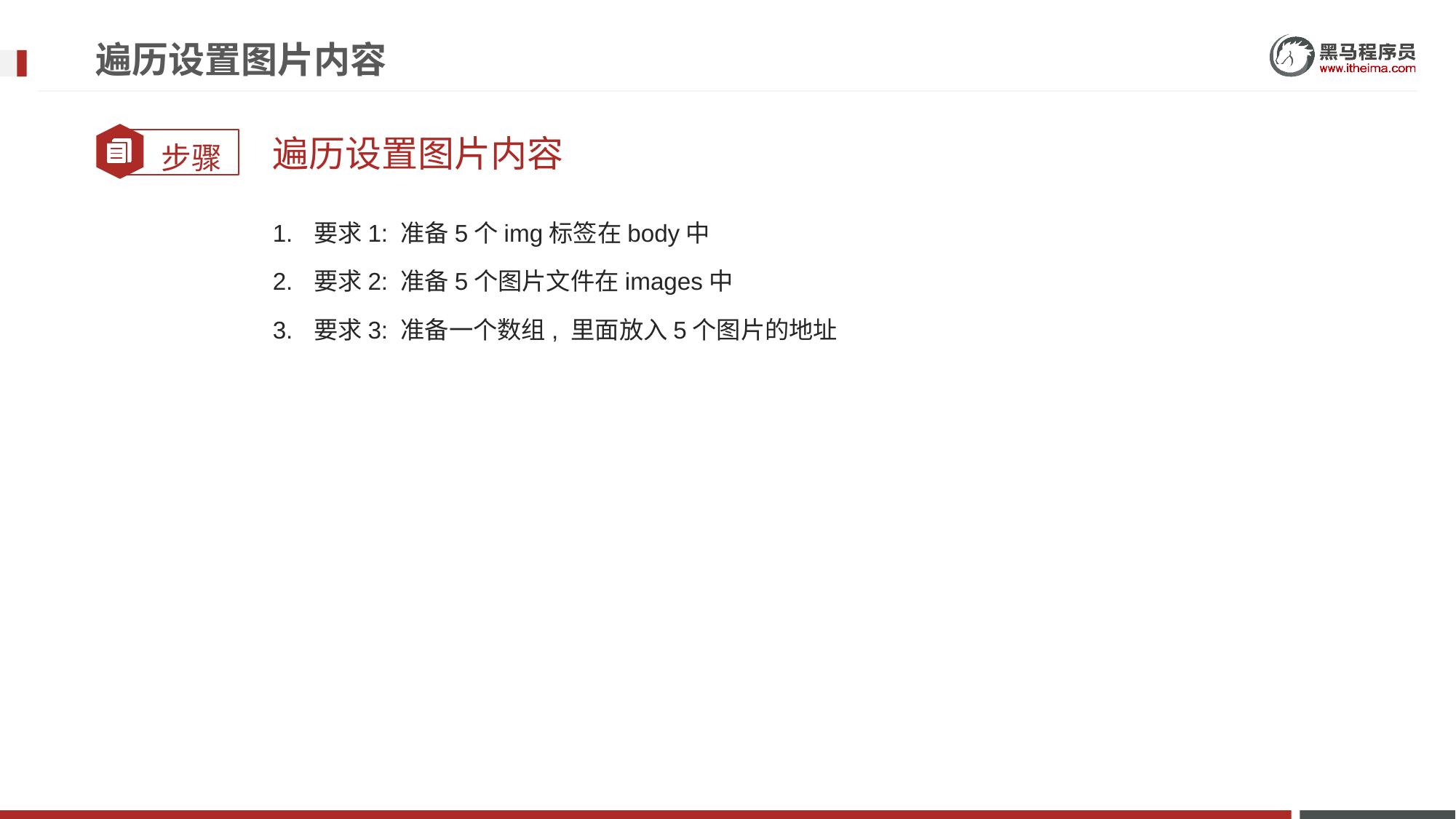

# 遍历设置图片内容
遍历设置图片内容
要求1: 准备5个img标签在body中
要求2: 准备5个图片文件在images中
要求3: 准备一个数组, 里面放入5个图片的地址